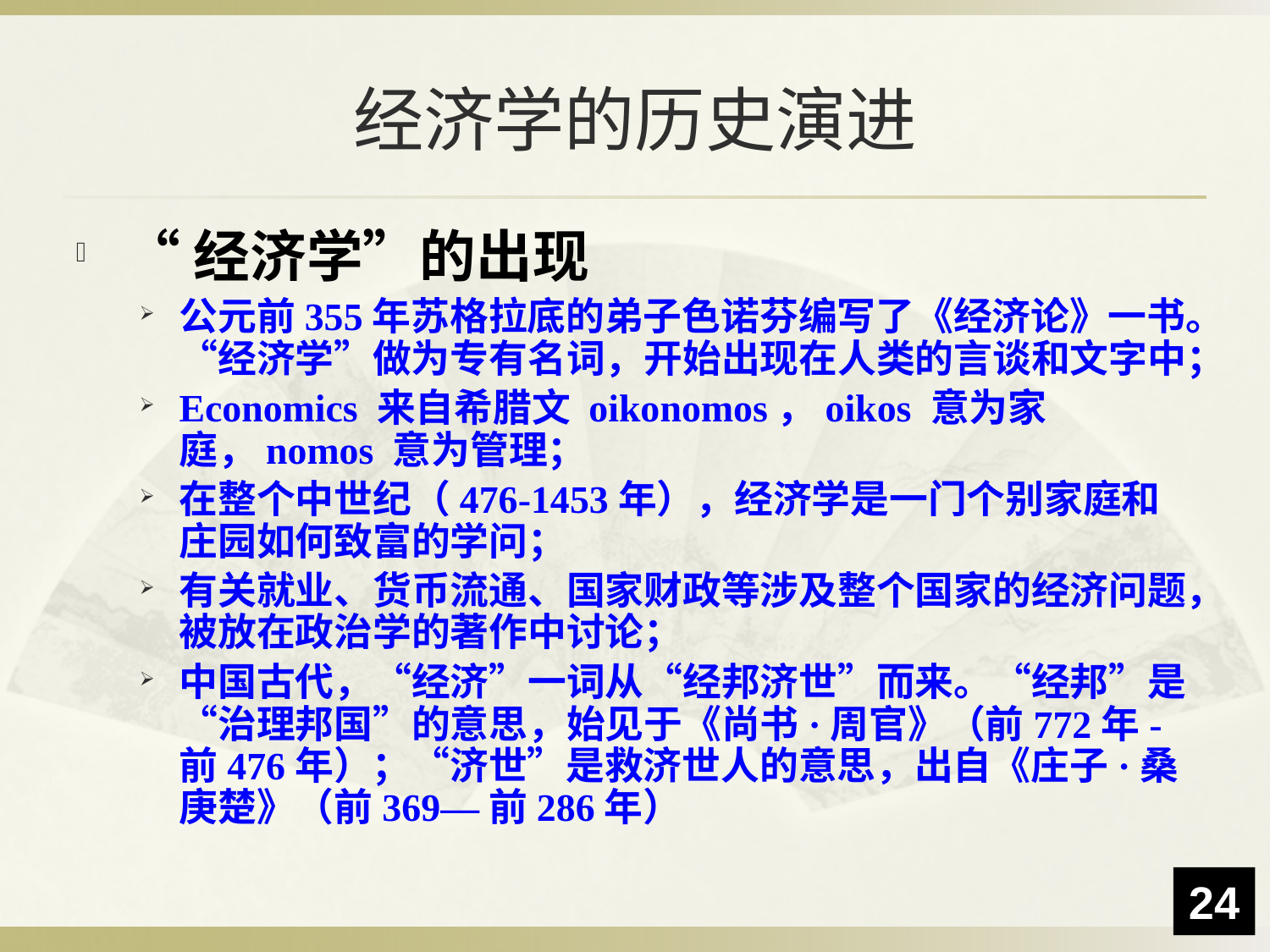

# 经济学的历史演进
“经济学”的出现
公元前355年苏格拉底的弟子色诺芬编写了《经济论》一书。“经济学”做为专有名词，开始出现在人类的言谈和文字中；
Economics 来自希腊文 oikonomos，oikos 意为家庭，nomos 意为管理；
在整个中世纪（476-1453年），经济学是一门个别家庭和庄园如何致富的学问；
有关就业、货币流通、国家财政等涉及整个国家的经济问题，被放在政治学的著作中讨论；
中国古代，“经济”一词从“经邦济世”而来。“经邦”是“治理邦国”的意思，始见于《尚书·周官》（前772年- 前476年）；“济世”是救济世人的意思，出自《庄子·桑庚楚》（前369—前286年）
24